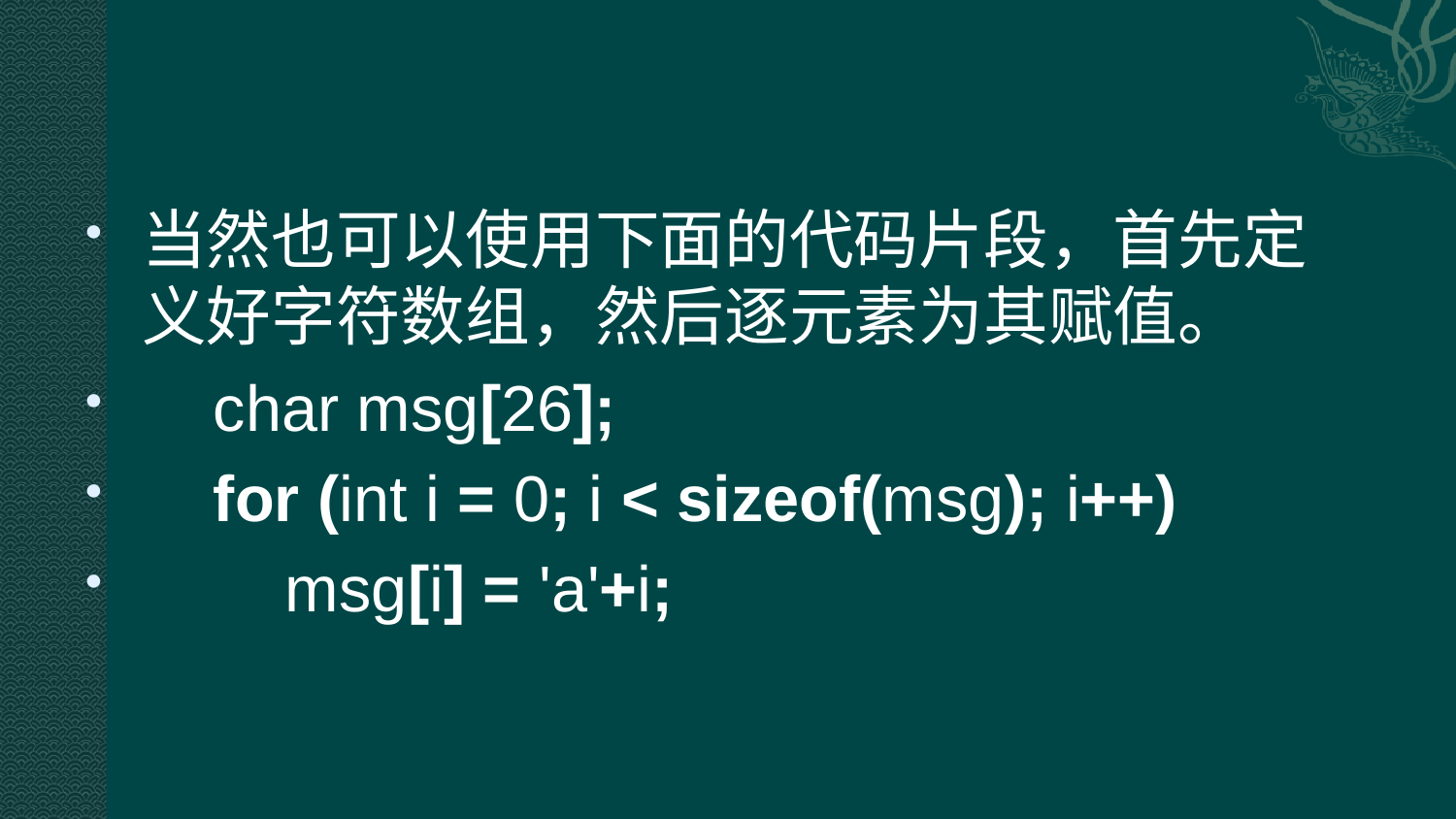

#
当然也可以使用下面的代码片段，首先定义好字符数组，然后逐元素为其赋值。
    char msg[26];
    for (int i = 0; i < sizeof(msg); i++)
        msg[i] = 'a'+i;